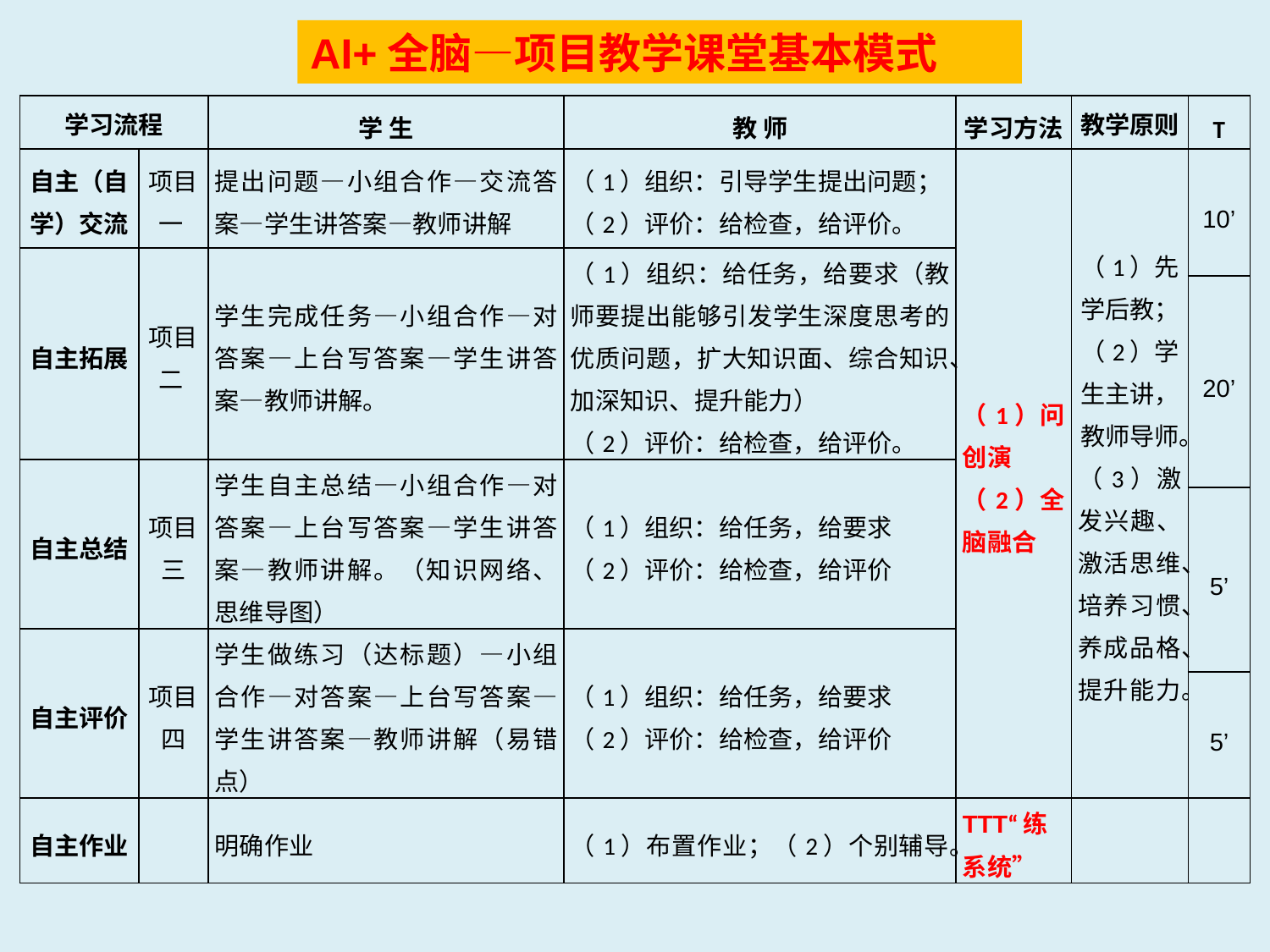

AI+全脑—项目教学课堂基本模式
| 学习流程 |  | 学 生 | 教 师 | 学习方法 | 教学原则 | T |
| --- | --- | --- | --- | --- | --- | --- |
| 自主（自学）交流 | 项目一 | 提出问题—小组合作—交流答案—学生讲答案—教师讲解 | （1）组织：引导学生提出问题； （2）评价：给检查，给评价。 | （1）问创演 （2）全脑融合 | （1）先学后教；（2）学生主讲，教师导师。 （3）激发兴趣、激活思维、培养习惯、养成品格、提升能力。 | 10’ |
| 自主拓展 | 项目二 | 学生完成任务—小组合作—对答案—上台写答案—学生讲答案—教师讲解。 | （1）组织：给任务，给要求（教师要提出能够引发学生深度思考的优质问题，扩大知识面、综合知识、加深知识、提升能力） （2）评价：给检查，给评价。 |  |  |  |
|  |  |  |  |  |  | 20’ |
| 自主总结 | 项目三 | 学生自主总结—小组合作—对答案—上台写答案—学生讲答案—教师讲解。（知识网络、思维导图） | （1）组织：给任务，给要求 （2）评价：给检查，给评价 |  |  |  |
|  |  |  |  |  |  | 5’ |
| 自主评价 | 项目四 | 学生做练习（达标题）—小组合作—对答案—上台写答案—学生讲答案—教师讲解（易错点） | （1）组织：给任务，给要求 （2）评价：给检查，给评价 |  |  |  |
|  |  |  |  |  |  | 5’ |
| 自主作业 |  | 明确作业 | （1）布置作业；（2）个别辅导。 | TTT“练系统” |  |  |